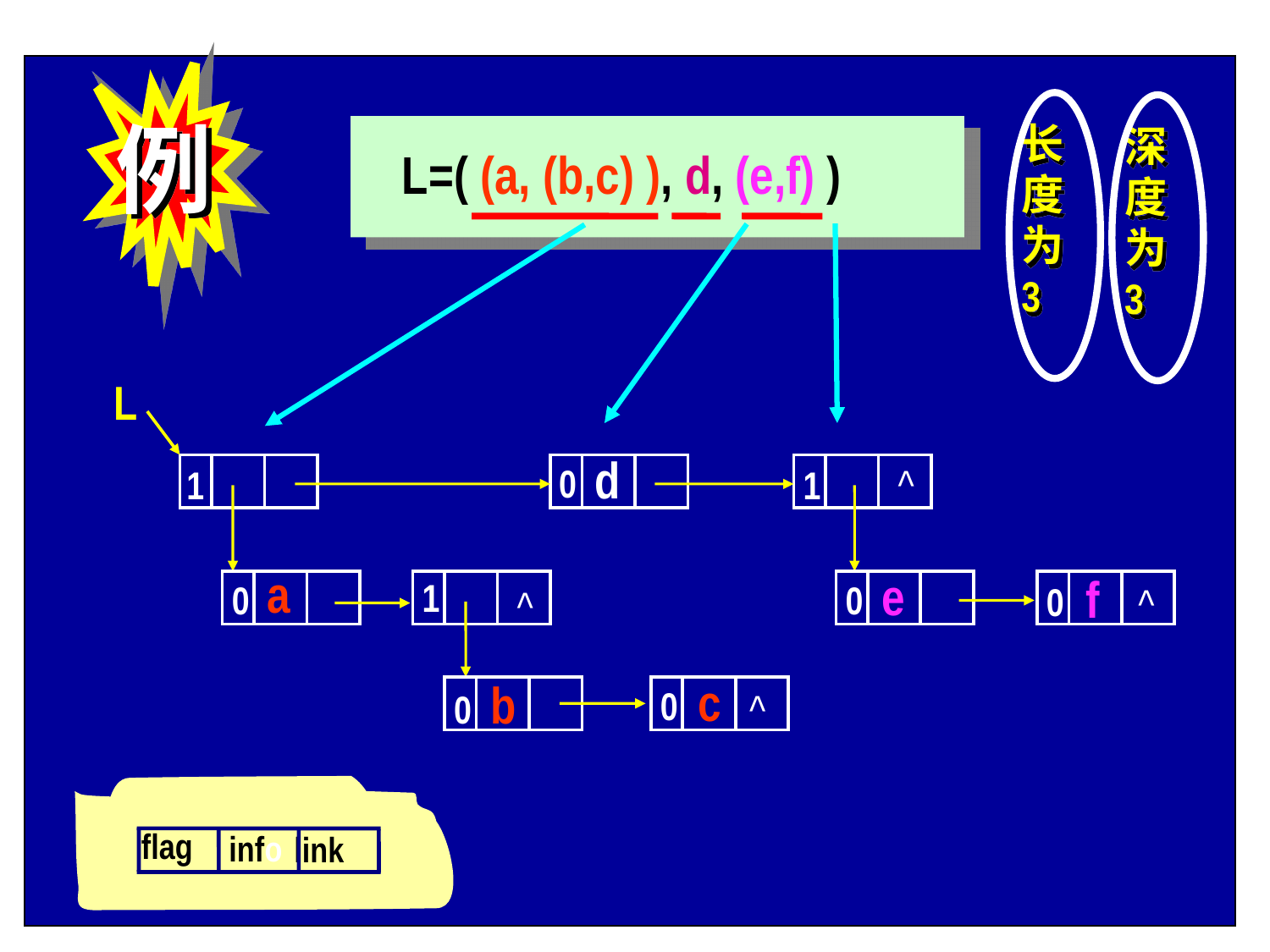

例

长
度
为
3

深
度
为
3

L=( (a, (b,c) ), d, (e,f) )

L

d
^
0
1

1

a
e
f
1
0
0

0

^
^

c
b
0

^
0

info
link
flag